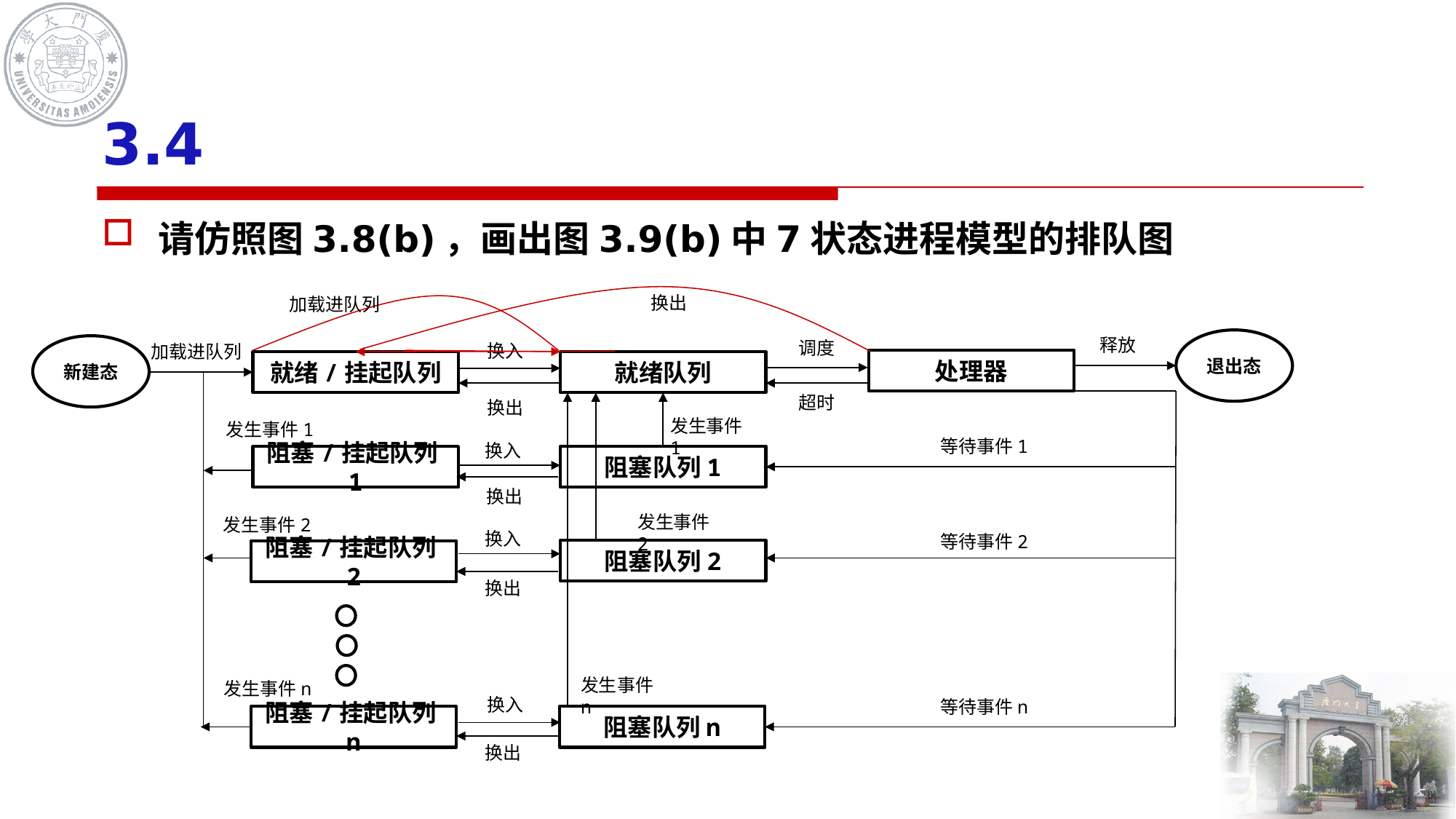

# 3.4
请仿照图3.8(b)，画出图3.9(b)中7状态进程模型的排队图

换出

加载进队列

释放
退出态
调度
换入
加载进队列
新建态
处理器
就绪/挂起队列
就绪队列
超时
换出
发生事件1
发生事件1
等待事件1
换入
阻塞/挂起队列1
阻塞队列1
换出
发生事件2
发生事件2
换入
等待事件2
阻塞队列2
阻塞/挂起队列2
换出

发生事件n
发生事件n
换入
等待事件n
阻塞/挂起队列n
阻塞队列n
换出